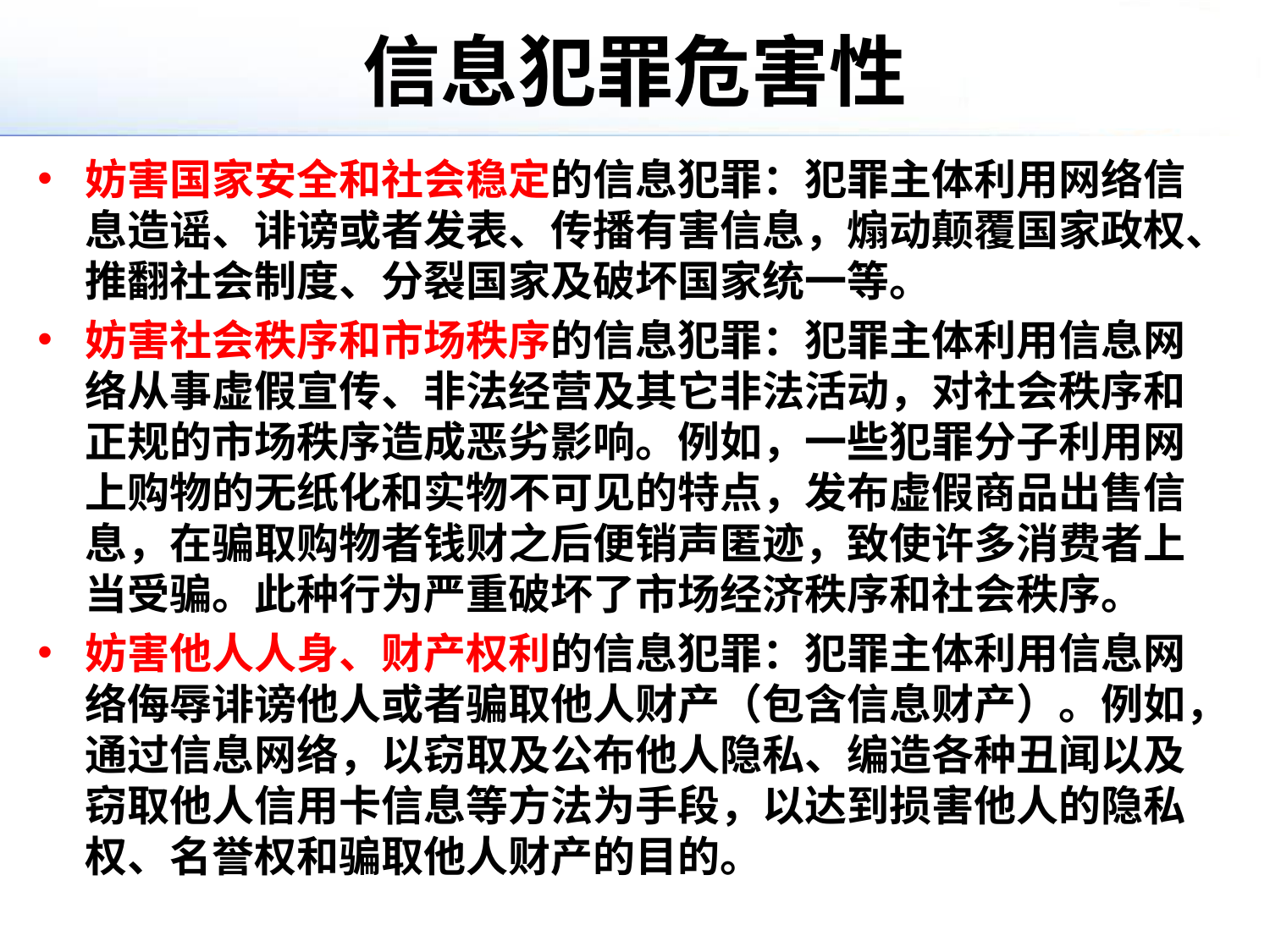

# 信息犯罪危害性
妨害国家安全和社会稳定的信息犯罪：犯罪主体利用网络信息造谣、诽谤或者发表、传播有害信息，煽动颠覆国家政权、推翻社会制度、分裂国家及破坏国家统一等。
妨害社会秩序和市场秩序的信息犯罪：犯罪主体利用信息网络从事虚假宣传、非法经营及其它非法活动，对社会秩序和正规的市场秩序造成恶劣影响。例如，一些犯罪分子利用网上购物的无纸化和实物不可见的特点，发布虚假商品出售信息，在骗取购物者钱财之后便销声匿迹，致使许多消费者上当受骗。此种行为严重破坏了市场经济秩序和社会秩序。
妨害他人人身、财产权利的信息犯罪：犯罪主体利用信息网络侮辱诽谤他人或者骗取他人财产（包含信息财产）。例如，通过信息网络，以窃取及公布他人隐私、编造各种丑闻以及窃取他人信用卡信息等方法为手段，以达到损害他人的隐私权、名誉权和骗取他人财产的目的。